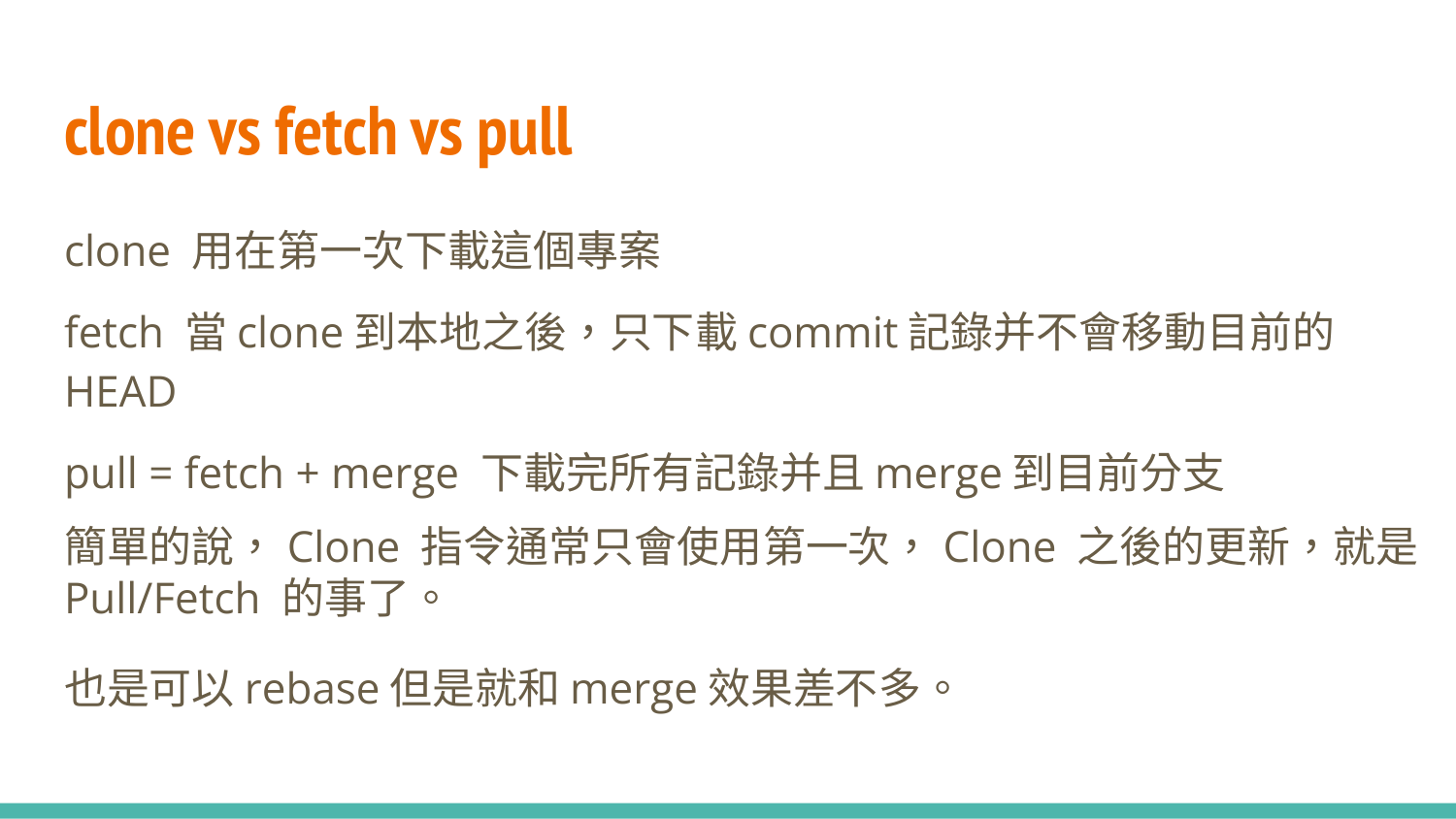

# clone vs fetch vs pull
clone 用在第一次下載這個專案
fetch 當clone到本地之後，只下載commit記錄并不會移動目前的HEAD
pull = fetch + merge 下載完所有記錄并且merge到目前分支
簡單的說，Clone 指令通常只會使用第一次，Clone 之後的更新，就是 Pull/Fetch 的事了。
也是可以rebase但是就和merge效果差不多。